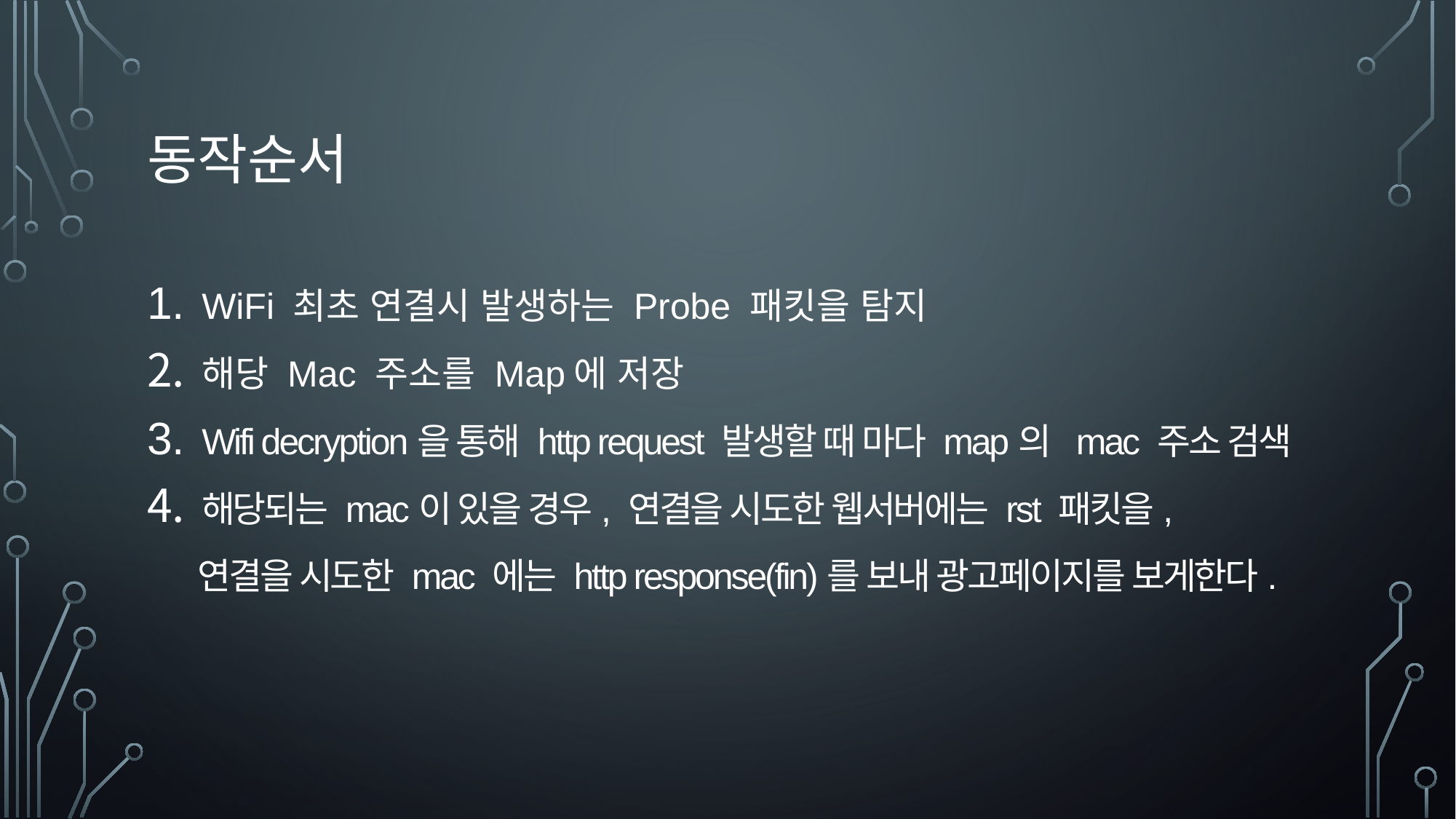

# 동작순서
WiFi 최초 연결시 발생하는 Probe 패킷을 탐지
해당 Mac 주소를 Map에 저장
Wifi decryption을 통해 http request 발생할 때 마다 map의  mac 주소 검색
해당되는 mac이 있을 경우, 연결을 시도한 웹서버에는 rst 패킷을,
     연결을 시도한 mac 에는 http response(fin)를 보내 광고페이지를 보게한다.